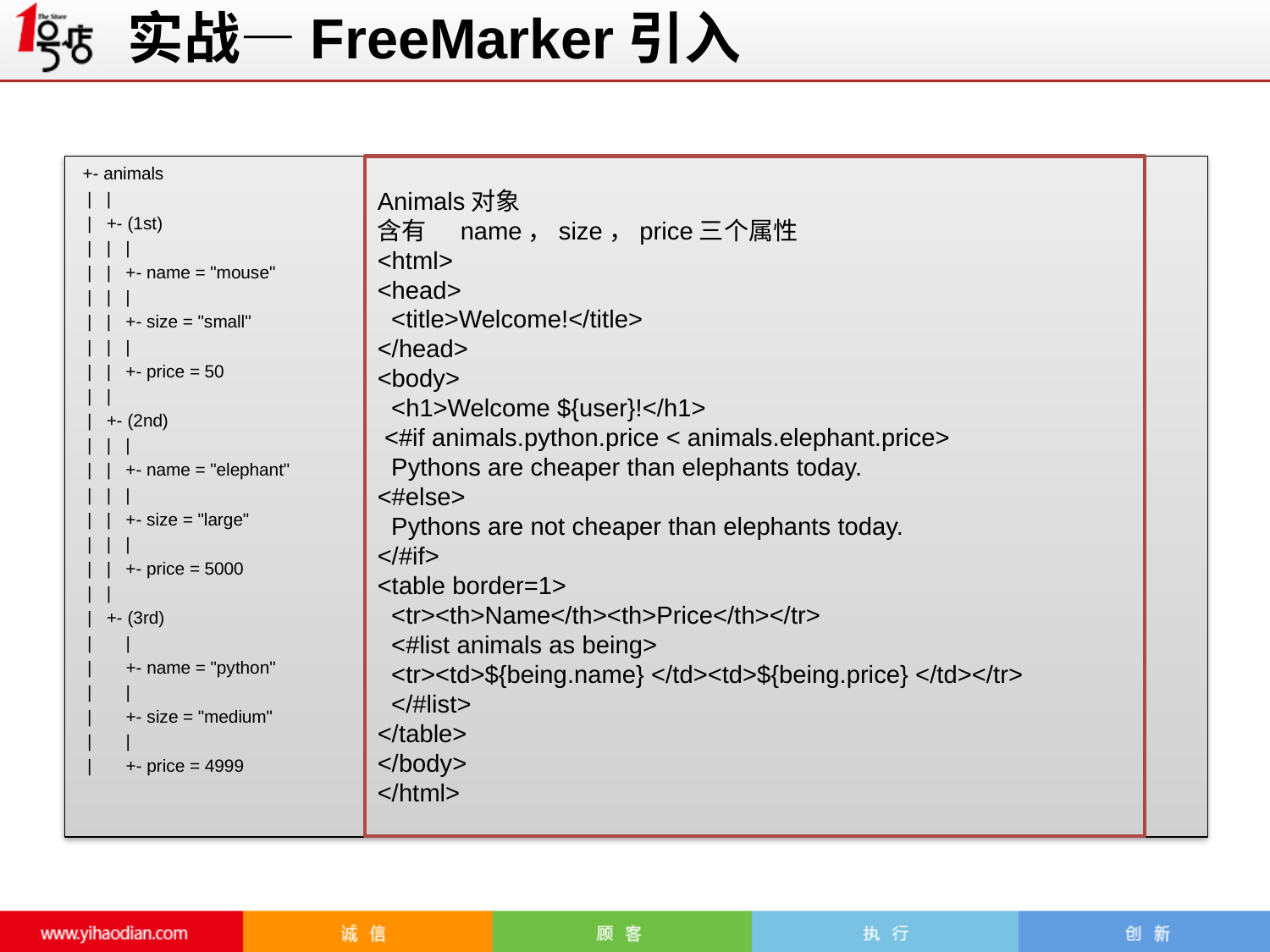

实战—FreeMarker引入
 +- animals
  |   |
  |   +- (1st)
  |   |   |
  |   |   +- name = "mouse"
  |   |   |
  |   |   +- size = "small"
  |   |   |
  |   |   +- price = 50
  |   |
  |   +- (2nd)
  |   |   |
  |   |   +- name = "elephant"
  |   |   |
  |   |   +- size = "large"
  |   |   |
  |   |   +- price = 5000
  |   |
  |   +- (3rd)
  |       |
  |       +- name = "python"
  |       |
  |       +- size = "medium"
  |       |
  |       +- price = 4999
Animals对象
含有     name，size，price三个属性
<html>
<head>
  <title>Welcome!</title>
</head>
<body>
  <h1>Welcome ${user}!</h1>
 <#if animals.python.price < animals.elephant.price>
  Pythons are cheaper than elephants today.
<#else>
  Pythons are not cheaper than elephants today.
</#if>
<table border=1>
  <tr><th>Name</th><th>Price</th></tr>
  <#list animals as being>
  <tr><td>${being.name} </td><td>${being.price} </td></tr>
  </#list>
</table>
</body>
</html>